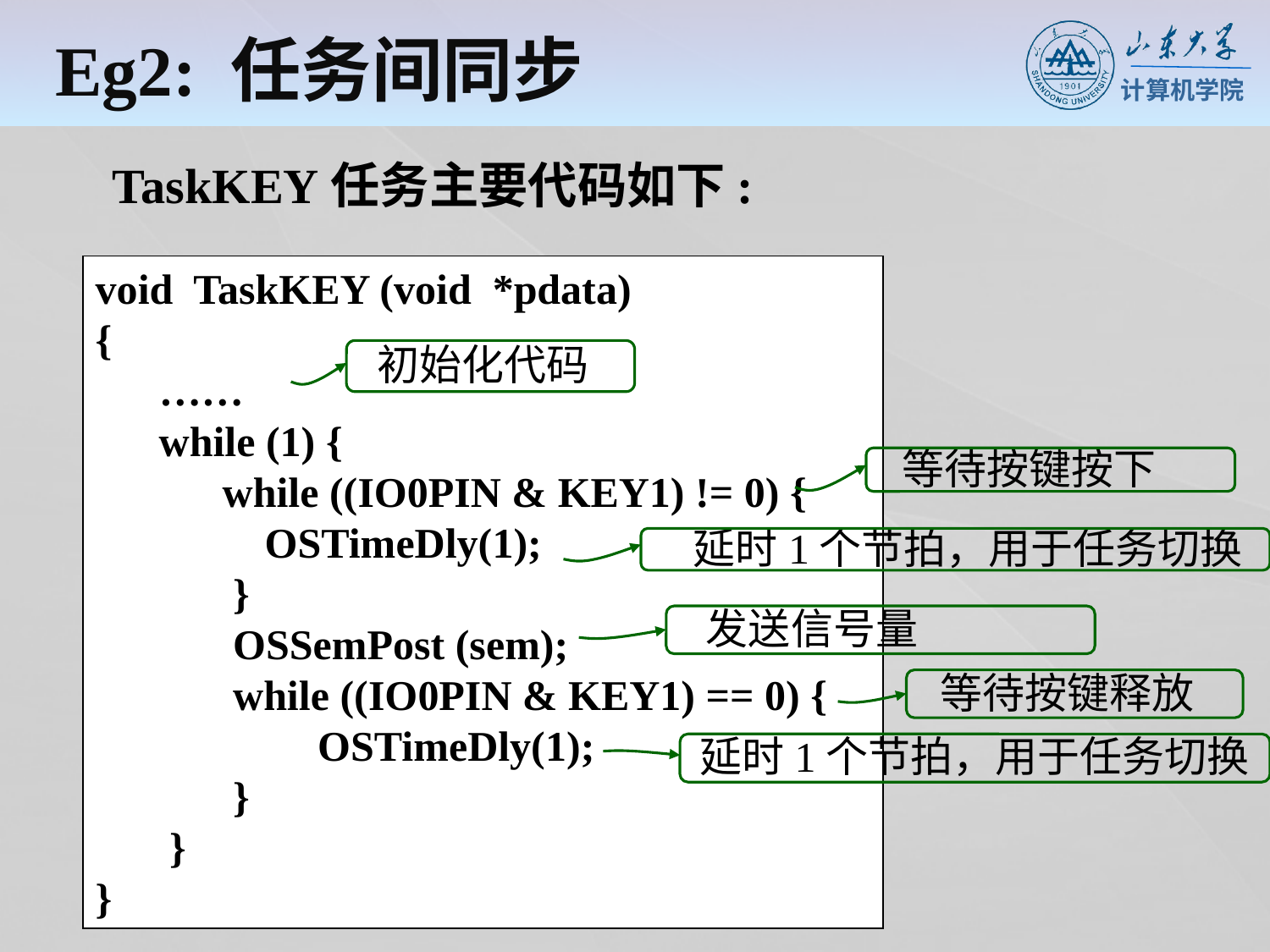

Eg2: 任务间同步
    TaskKEY任务主要代码如下:
void  TaskKEY (void  *pdata)
{
      ……
      while (1) {
            while ((IO0PIN & KEY1) != 0) {
	    OSTimeDly(1);
             }
             OSSemPost (sem);
             while ((IO0PIN & KEY1) == 0) {
                     OSTimeDly(1);
             }
       }
}
初始化代码

等待按键按下

延时1个节拍，用于任务切换

发送信号量

等待按键释放

延时1个节拍，用于任务切换